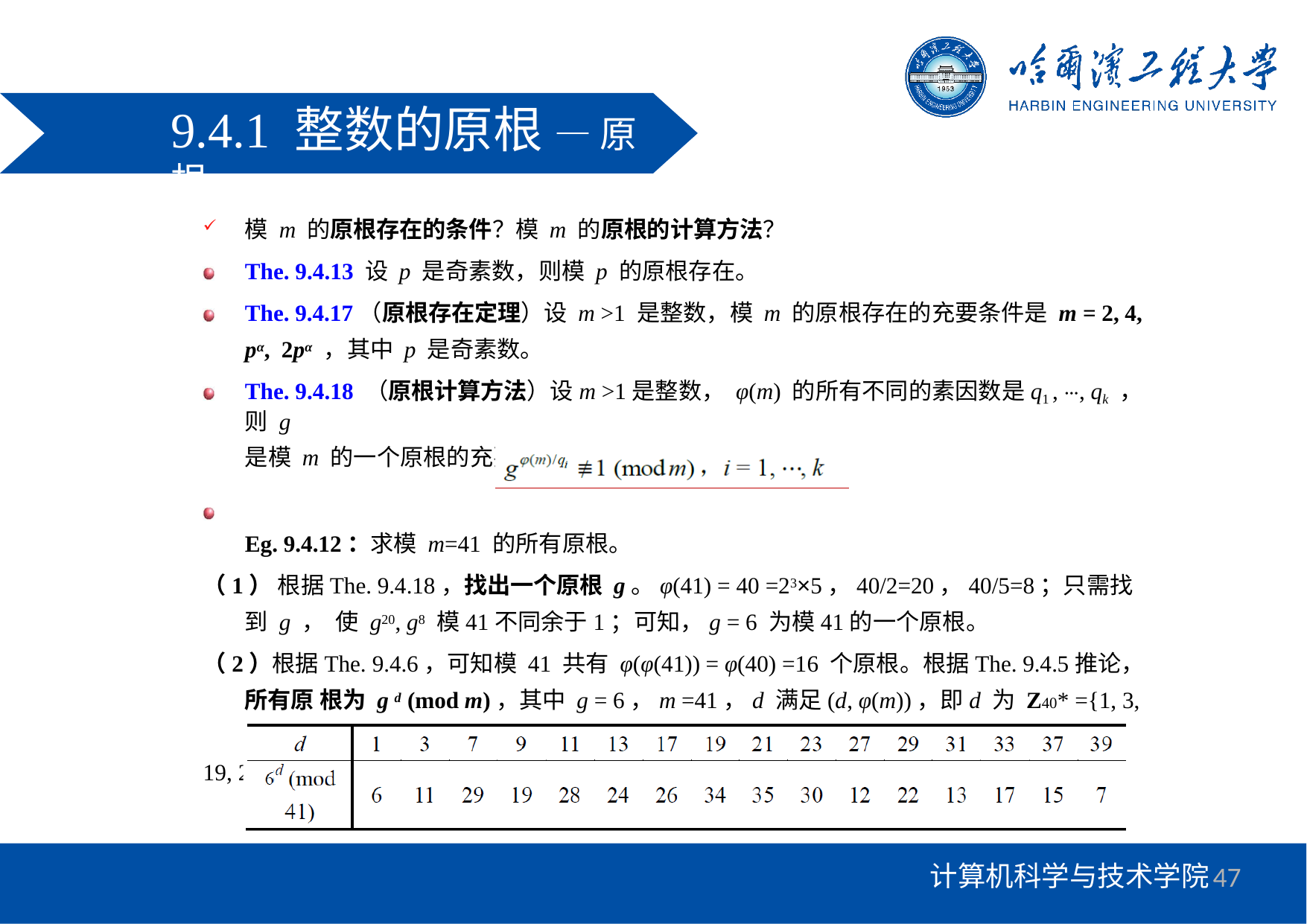

# 9.4.1 整数的原根 — 原根
模 m 的原根存在的条件？模 m 的原根的计算方法？
The. 9.4.13 设 p 是奇素数，则模 p 的原根存在。
The. 9.4.17（原根存在定理）设 m >1 是整数，模 m 的原根存在的充要条件是 m = 2, 4, pα,  2pα ，其中 p 是奇素数。
The. 9.4.18 （原根计算方法）设m >1是整数， φ(m) 的所有不同的素因数是q1 , ⋯, qk ，则 g
是模 m 的一个原根的充要条件是

Eg. 9.4.12：求模 m=41 的所有原根。
（1） 根据The. 9.4.18，找出一个原根 g。φ(41) = 40 =23×5，40/2=20，40/5=8；只需找到 g ，  使 g20, g8 模41不同余于1；可知，g = 6 为模41的一个原根。
（2）根据The. 9.4.6，可知模 41 共有 φ(φ(41)) = φ(40) =16 个原根。根据The. 9.4.5推论，所有原 根为 g d (mod m)，其中 g = 6，m =41，d 满足(d, φ(m))，即d 为 Z40* ={1, 3, 7, 9, 11, 13, 17,
19, 21, 23, 27, 29, 31, 33, 37, 39}中的元素。结果如下：

47